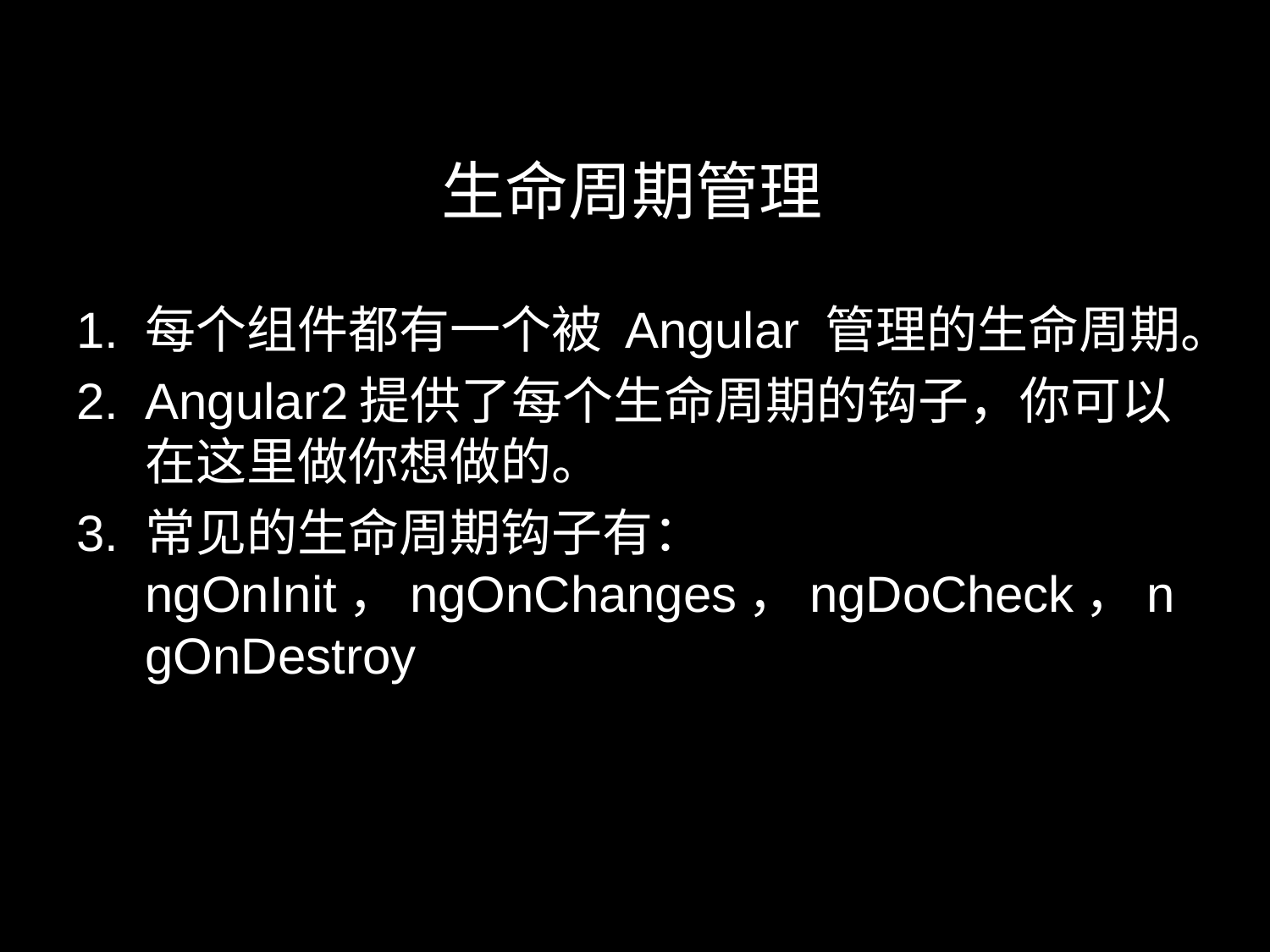

# 生命周期管理
每个组件都有一个被 Angular 管理的生命周期。
Angular2提供了每个生命周期的钩子，你可以在这里做你想做的。
常见的生命周期钩子有：ngOnInit，ngOnChanges，ngDoCheck，ngOnDestroy